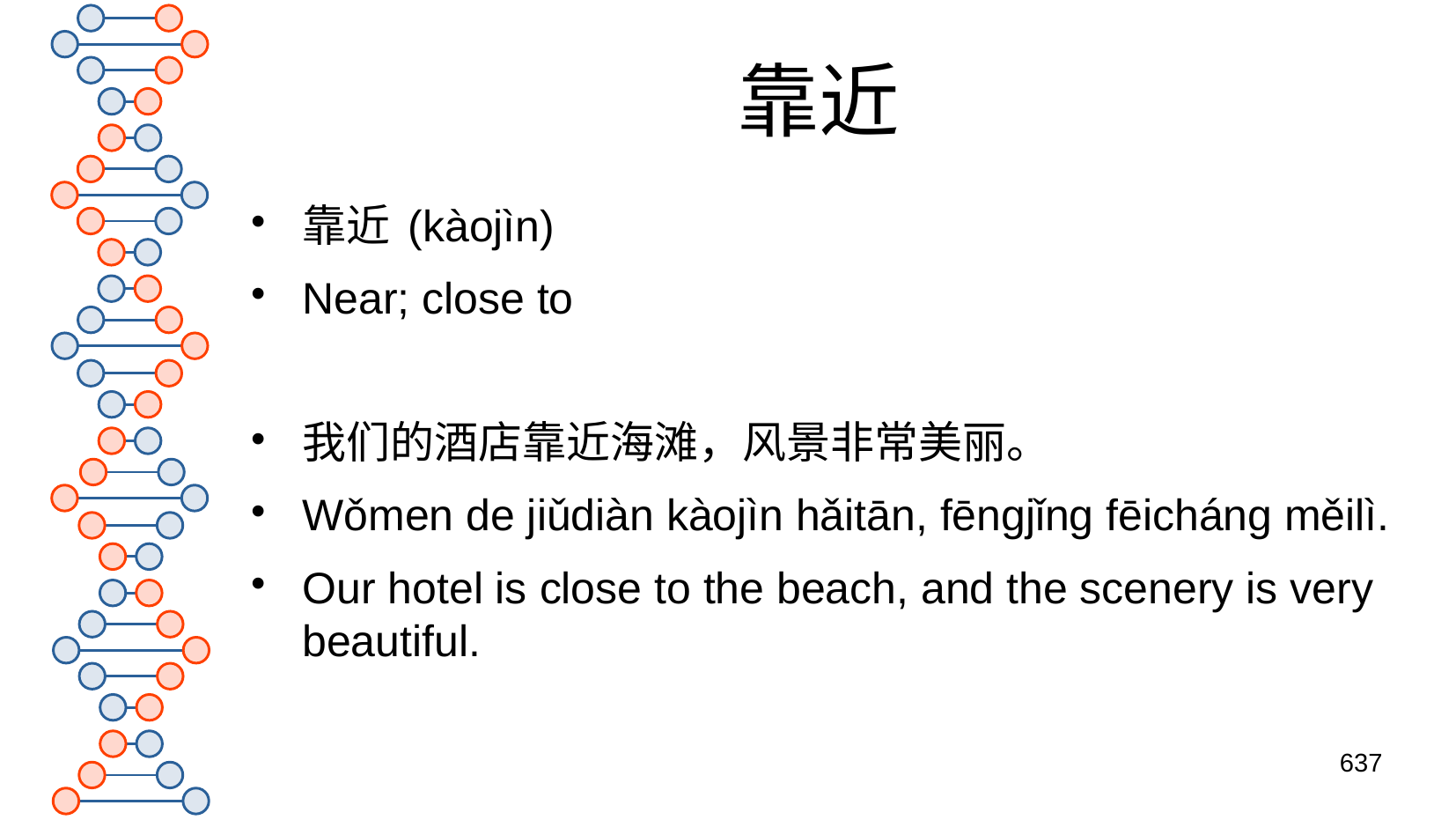

# 靠近
靠近 (kàojìn)
Near; close to

我们的酒店靠近海滩，风景非常美丽。
Wǒmen de jiǔdiàn kàojìn hǎitān, fēngjǐng fēicháng měilì.
Our hotel is close to the beach, and the scenery is very beautiful.
637